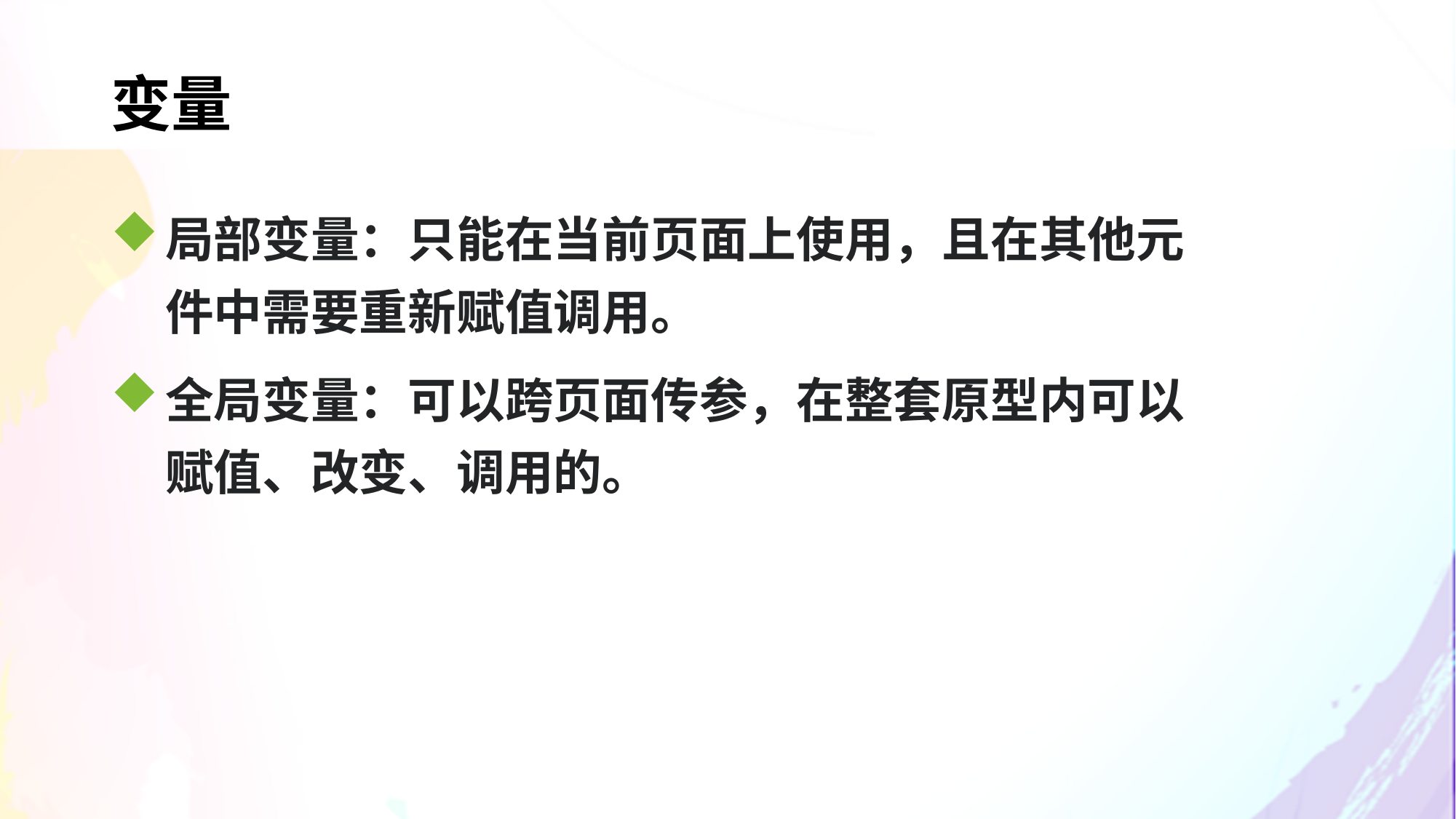

# 变量
局部变量：只能在当前页面上使用，且在其他元件中需要重新赋值调用。
全局变量：可以跨页面传参，在整套原型内可以赋值、改变、调用的。